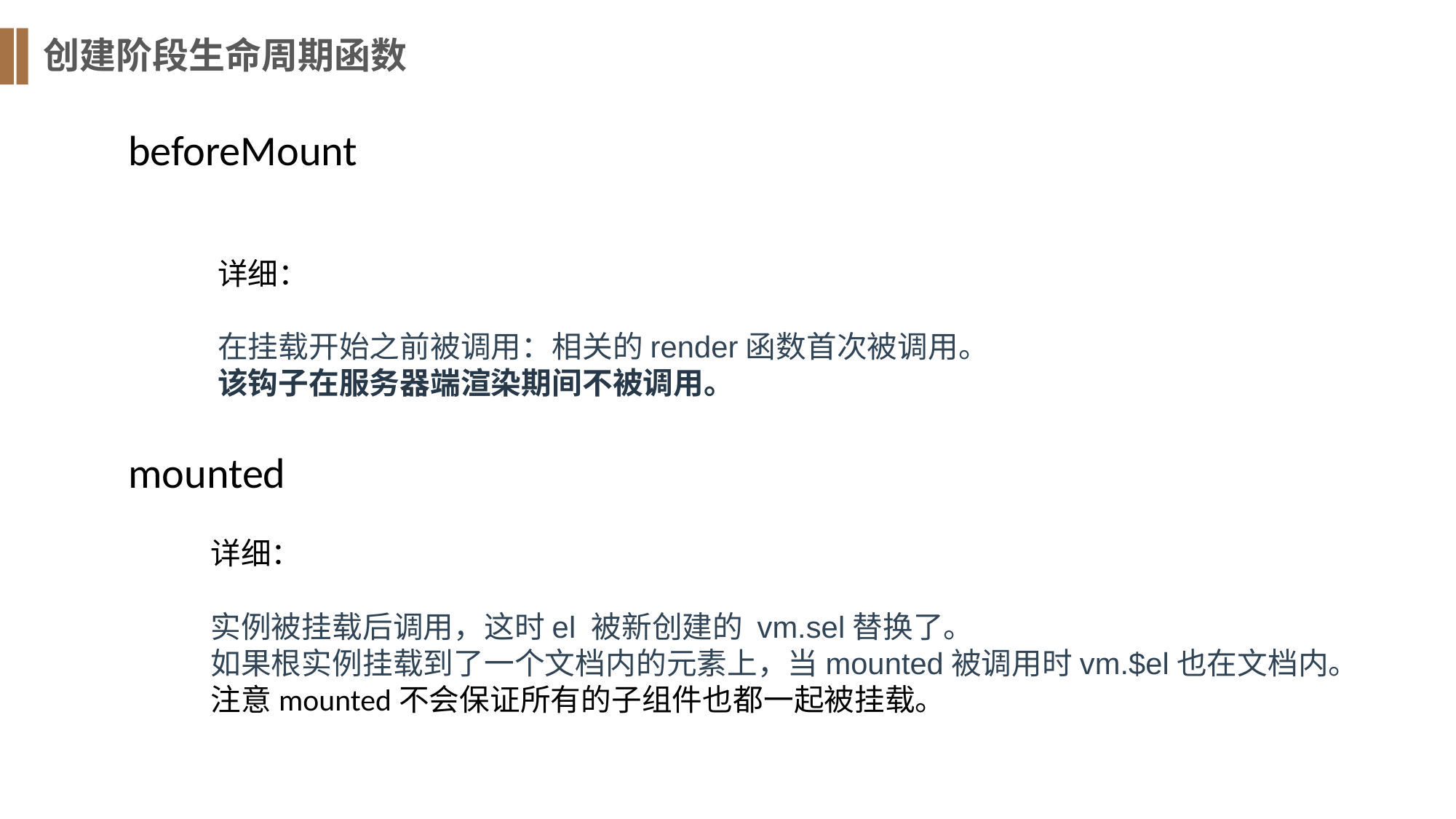

创建阶段生命周期函数

beforeMount
详细：

在挂载开始之前被调用：相关的render函数首次被调用。
该钩子在服务器端渲染期间不被调用。
mounted
详细：

实例被挂载后调用，这时el 被新创建的 vm.sel替换了。
如果根实例挂载到了一个文档内的元素上，当mounted被调用时vm.$el也在文档内。
注意mounted不会保证所有的子组件也都一起被挂载。